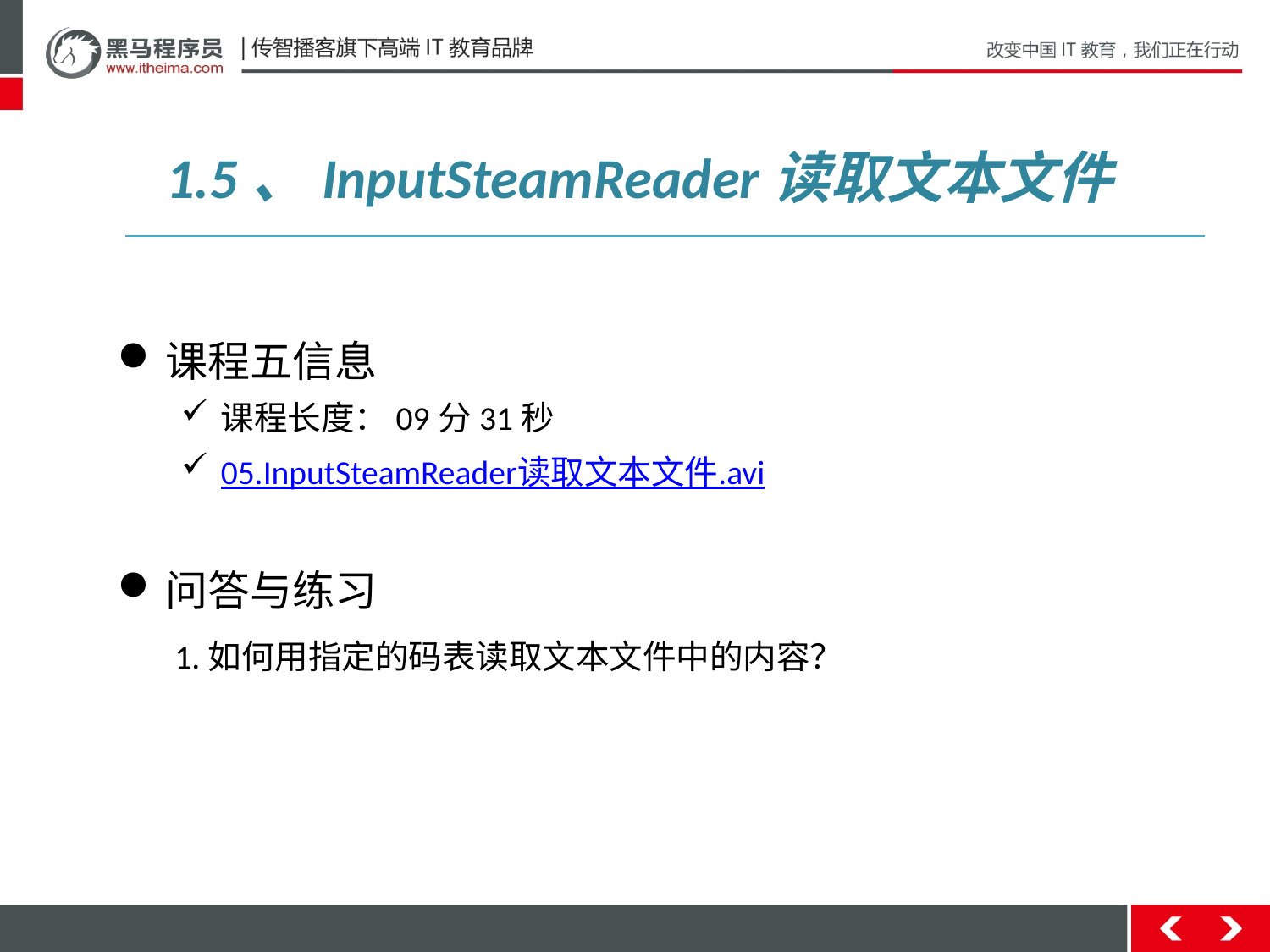

1.5、InputSteamReader读取文本文件

课程五信息
课程长度：09分31秒
05.InputSteamReader读取文本文件.avi

问答与练习
      1.如何用指定的码表读取文本文件中的内容？